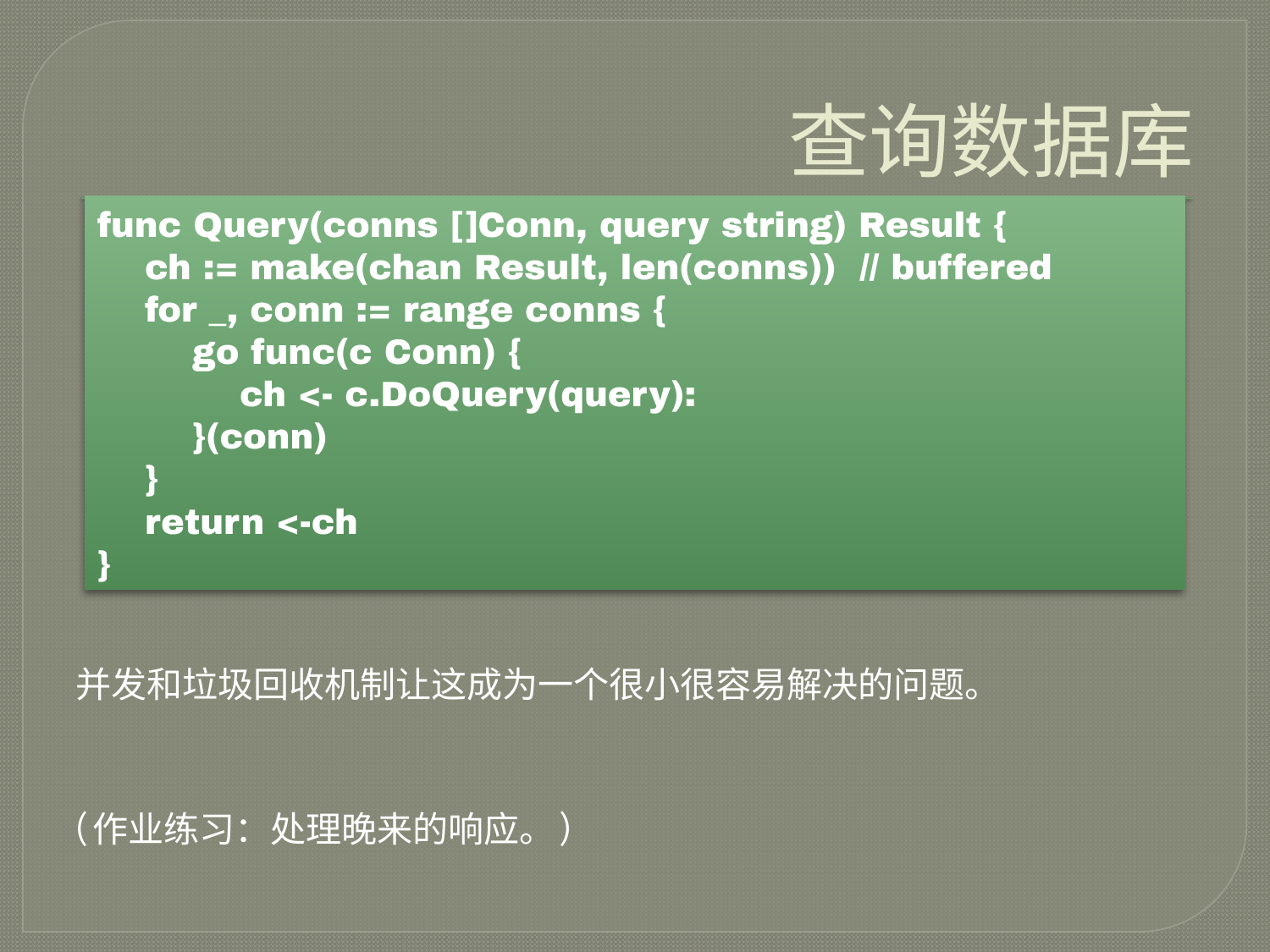

# 查询数据库
func Query(conns []Conn, query string) Result {
    ch := make(chan Result, len(conns))  // buffered
    for _, conn := range conns {
        go func(c Conn) {
            ch <- c.DoQuery(query):
        }(conn)
    }
    return <-ch
}
并发和垃圾回收机制让这成为一个很小很容易解决的问题。
(作业练习：处理晚来的响应。)